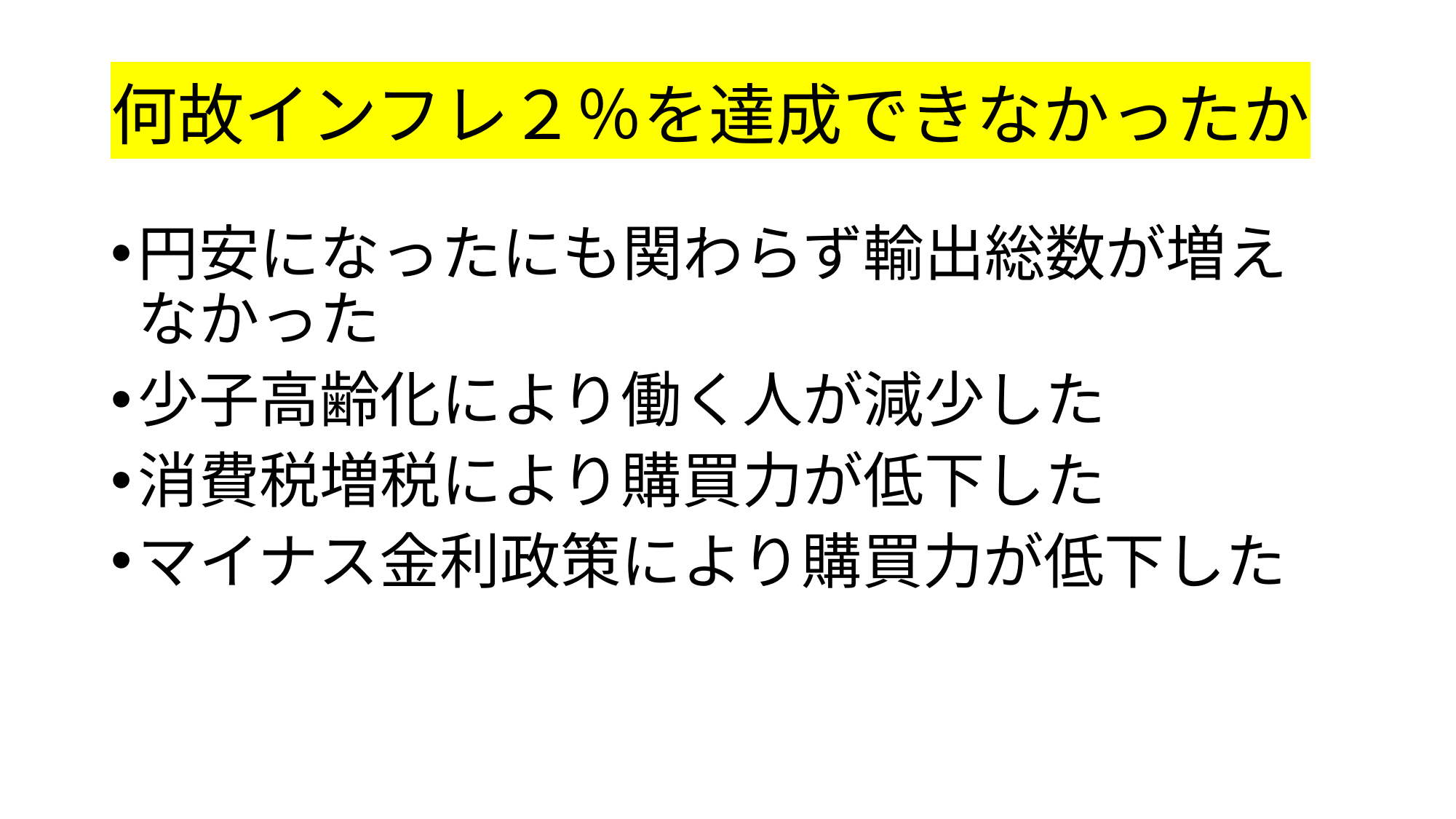

# 何故インフレ２％を達成できなかったか
円安になったにも関わらず輸出総数が増えなかった
少子高齢化により働く人が減少した
消費税増税により購買力が低下した
マイナス金利政策により購買力が低下した